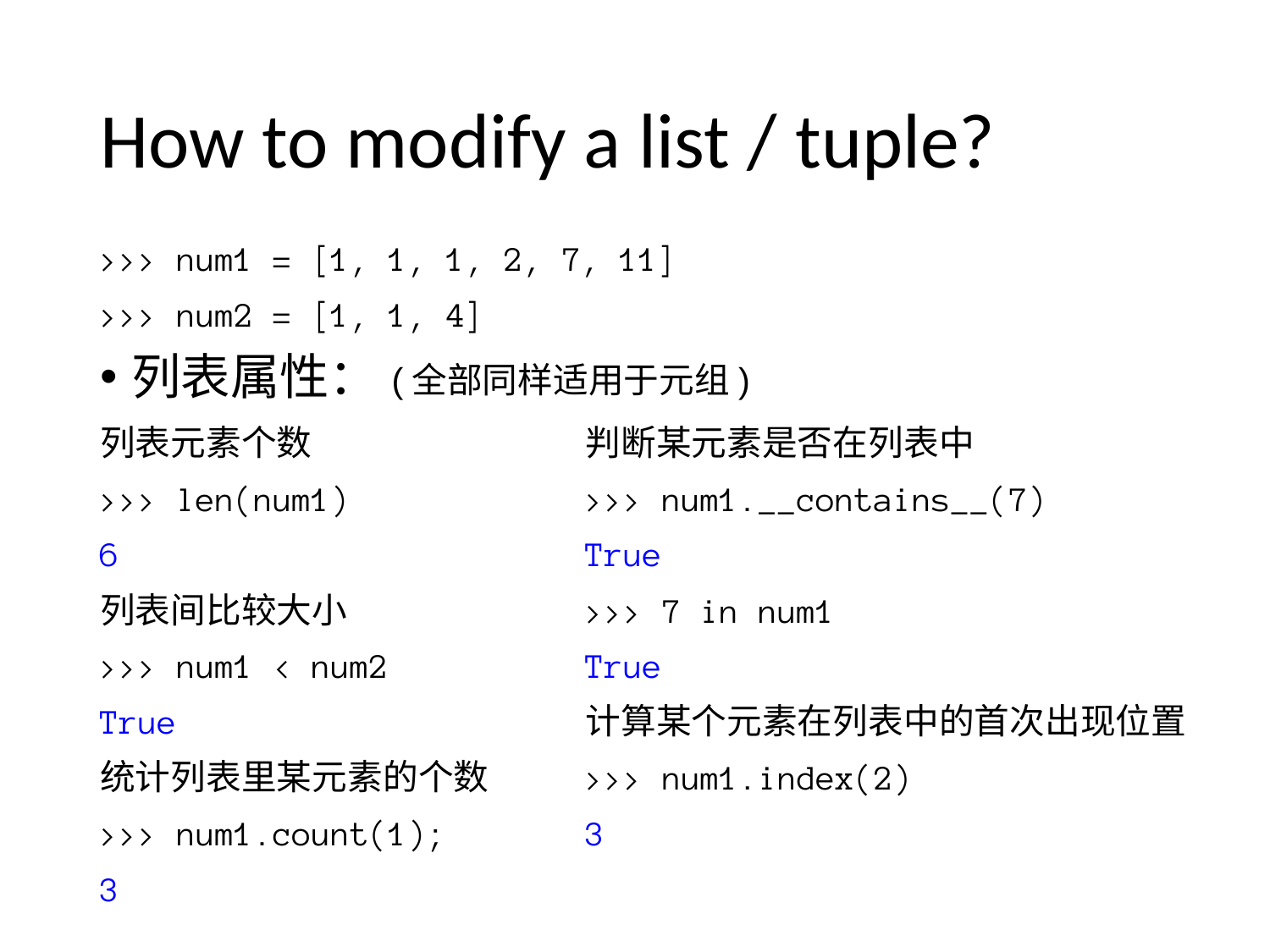

# How to modify a list / tuple?
>>> num1 = [1, 1, 1, 2, 7, 11]
>>> num2 = [1, 1, 4]
列表属性：

(全部同样适用于元组)
列表元素个数
>>> len(num1)
6
列表间比较大小
>>> num1 < num2
True
统计列表里某元素的个数
>>> num1.count(1);
3
判断某元素是否在列表中
>>> num1.__contains__(7)
True
>>> 7 in num1
True
计算某个元素在列表中的首次出现位置
>>> num1.index(2)
3